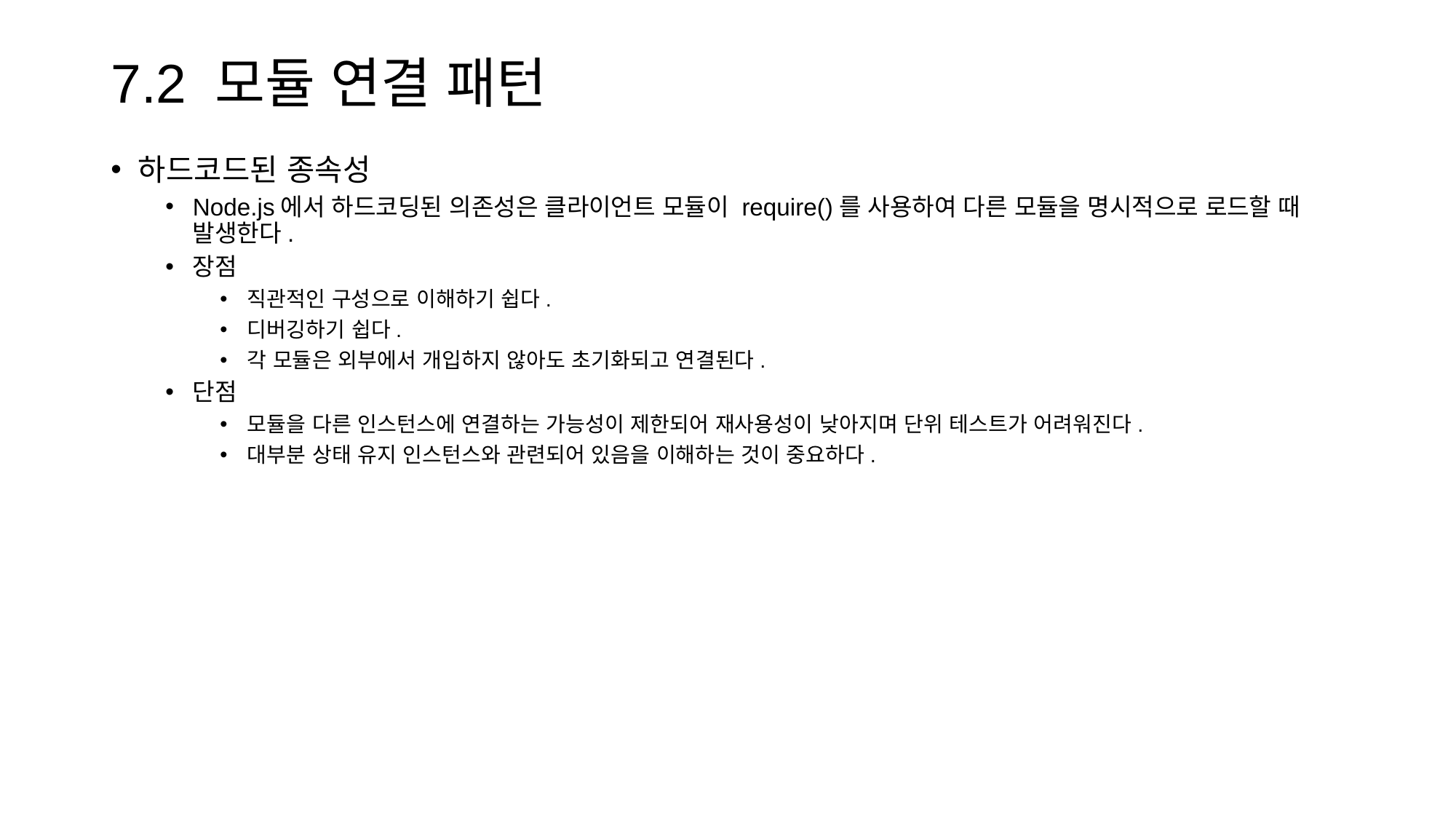

# 7.2 모듈 연결 패턴
하드코드된 종속성
Node.js에서 하드코딩된 의존성은 클라이언트 모듈이 require()를 사용하여 다른 모듈을 명시적으로 로드할 때 발생한다.
장점
직관적인 구성으로 이해하기 쉽다.
디버깅하기 쉽다.
각 모듈은 외부에서 개입하지 않아도 초기화되고 연결된다.
단점
모듈을 다른 인스턴스에 연결하는 가능성이 제한되어 재사용성이 낮아지며 단위 테스트가 어려워진다.
대부분 상태 유지 인스턴스와 관련되어 있음을 이해하는 것이 중요하다.